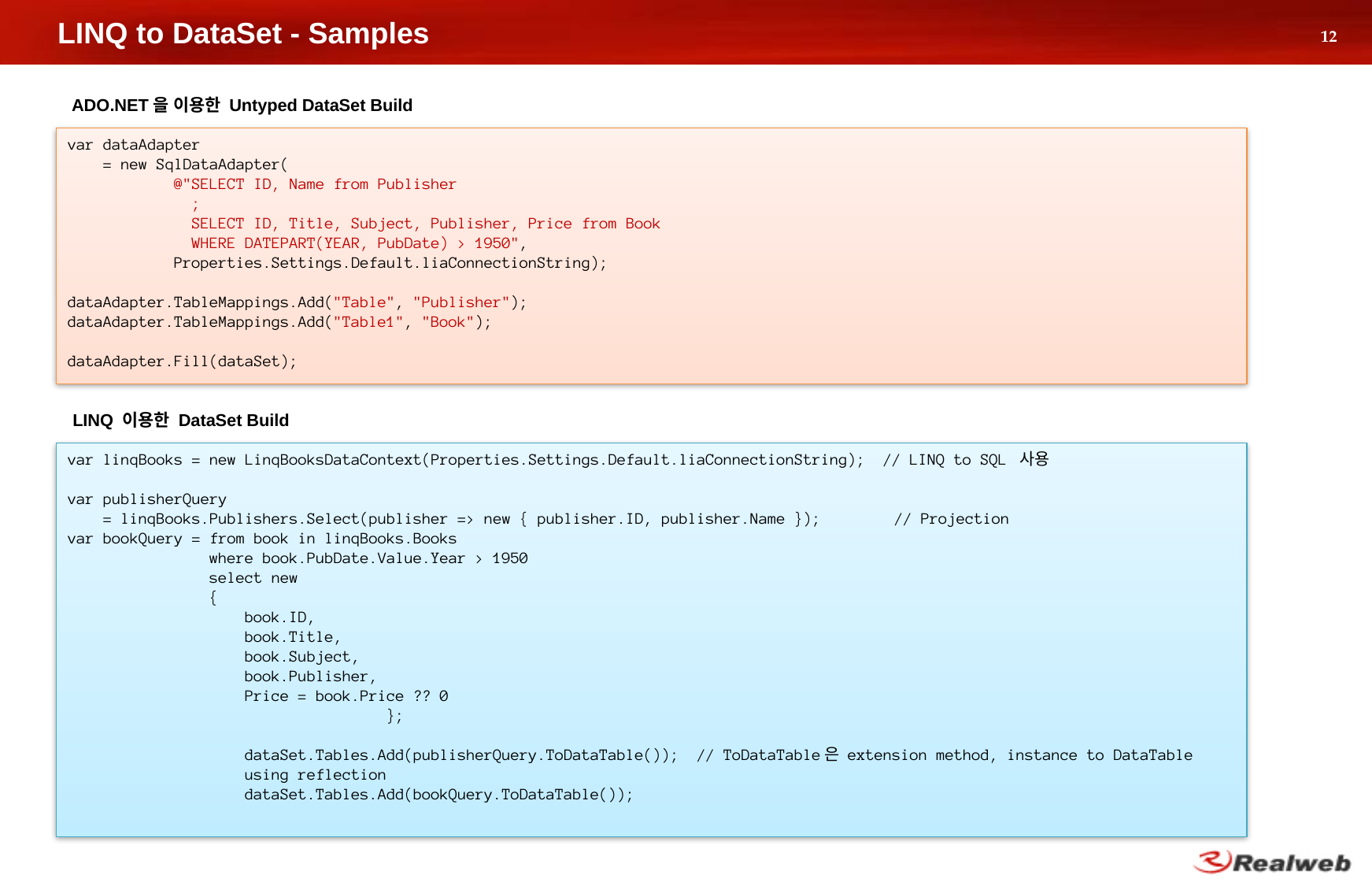

# LINQ to DataSet - Samples
12
ADO.NET을 이용한 Untyped DataSet Build
var dataAdapter
    = new SqlDataAdapter(
            @"SELECT ID, Name from Publisher
              ;
              SELECT ID, Title, Subject, Publisher, Price from Book
              WHERE DATEPART(YEAR, PubDate) > 1950",
            Properties.Settings.Default.liaConnectionString);

dataAdapter.TableMappings.Add("Table", "Publisher");
dataAdapter.TableMappings.Add("Table1", "Book");

dataAdapter.Fill(dataSet);
LINQ 이용한 DataSet Build
var linqBooks = new LinqBooksDataContext(Properties.Settings.Default.liaConnectionString);  // LINQ to SQL 사용

var publisherQuery
    = linqBooks.Publishers.Select(publisher => new { publisher.ID, publisher.Name });	// Projection
var bookQuery = from book in linqBooks.Books
                where book.PubDate.Value.Year > 1950
                select new
                {
book.ID,
book.Title,
book.Subject,
book.Publisher,
Price = book.Price ?? 0
                };

dataSet.Tables.Add(publisherQuery.ToDataTable());  // ToDataTable은 extension method, instance to DataTable using reflection
dataSet.Tables.Add(bookQuery.ToDataTable());